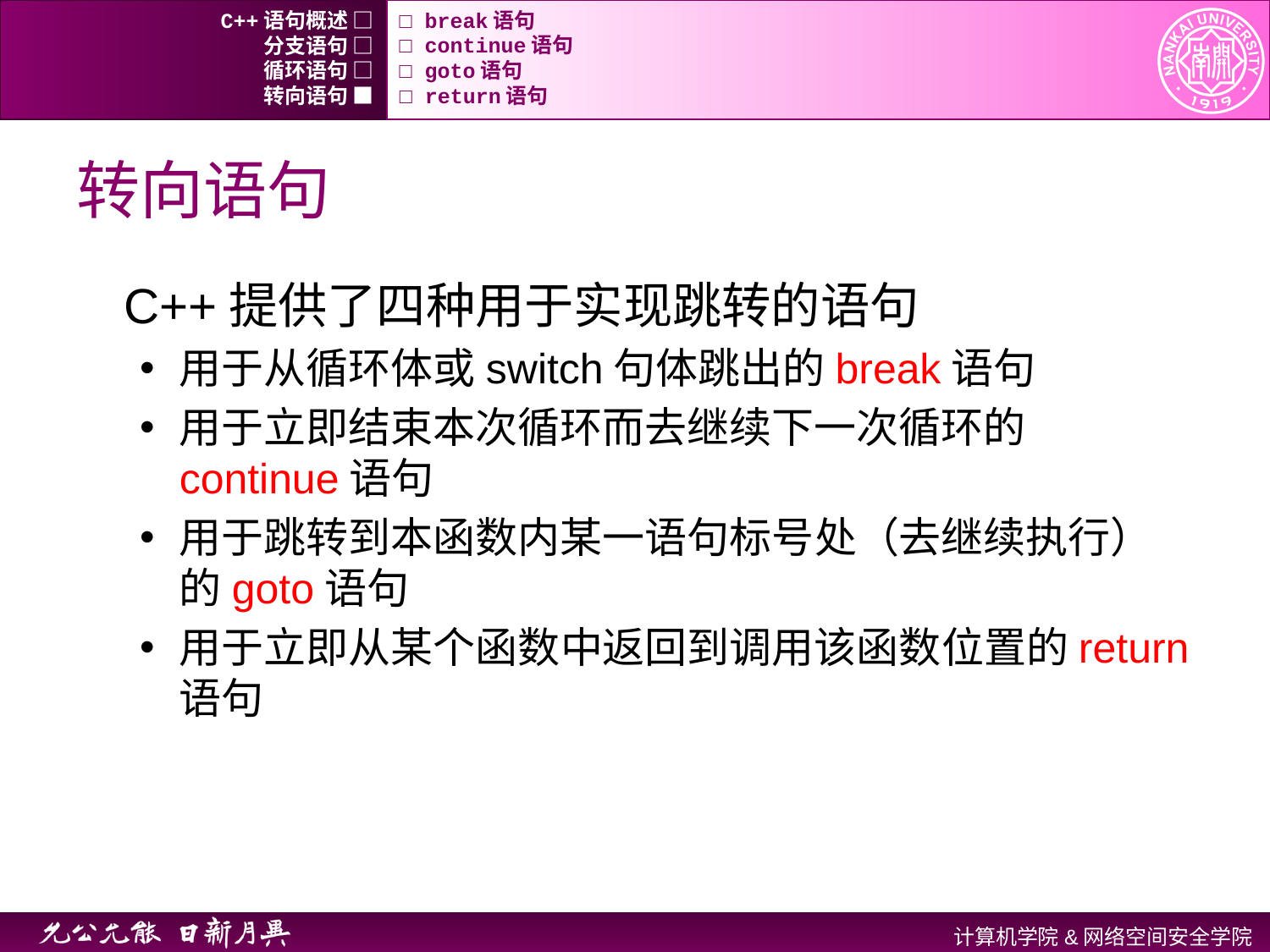

C++语句概述 □
□ break语句
分支语句 □
□ continue语句
循环语句 □
□ goto语句
转向语句 ■
□ return语句
# 转向语句
C++提供了四种用于实现跳转的语句
用于从循环体或switch句体跳出的break语句
用于立即结束本次循环而去继续下一次循环的continue语句
用于跳转到本函数内某一语句标号处（去继续执行）的goto语句
用于立即从某个函数中返回到调用该函数位置的return语句